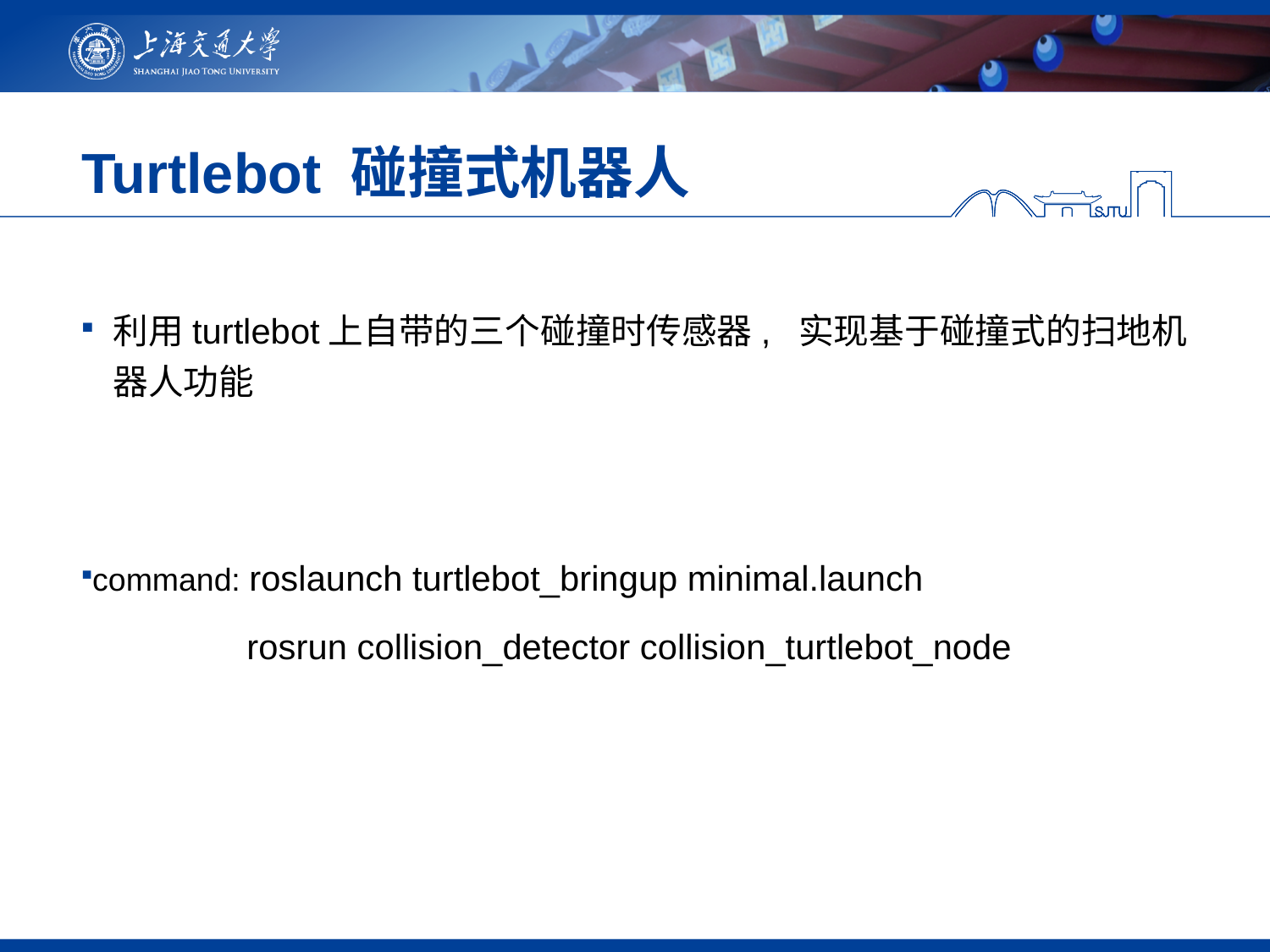

# Turtlebot 碰撞式机器人

利用turtlebot上自带的三个碰撞时传感器,  实现基于碰撞式的扫地机器人功能

command: roslaunch turtlebot_bringup minimal.launch
                 rosrun collision_detector collision_turtlebot_node